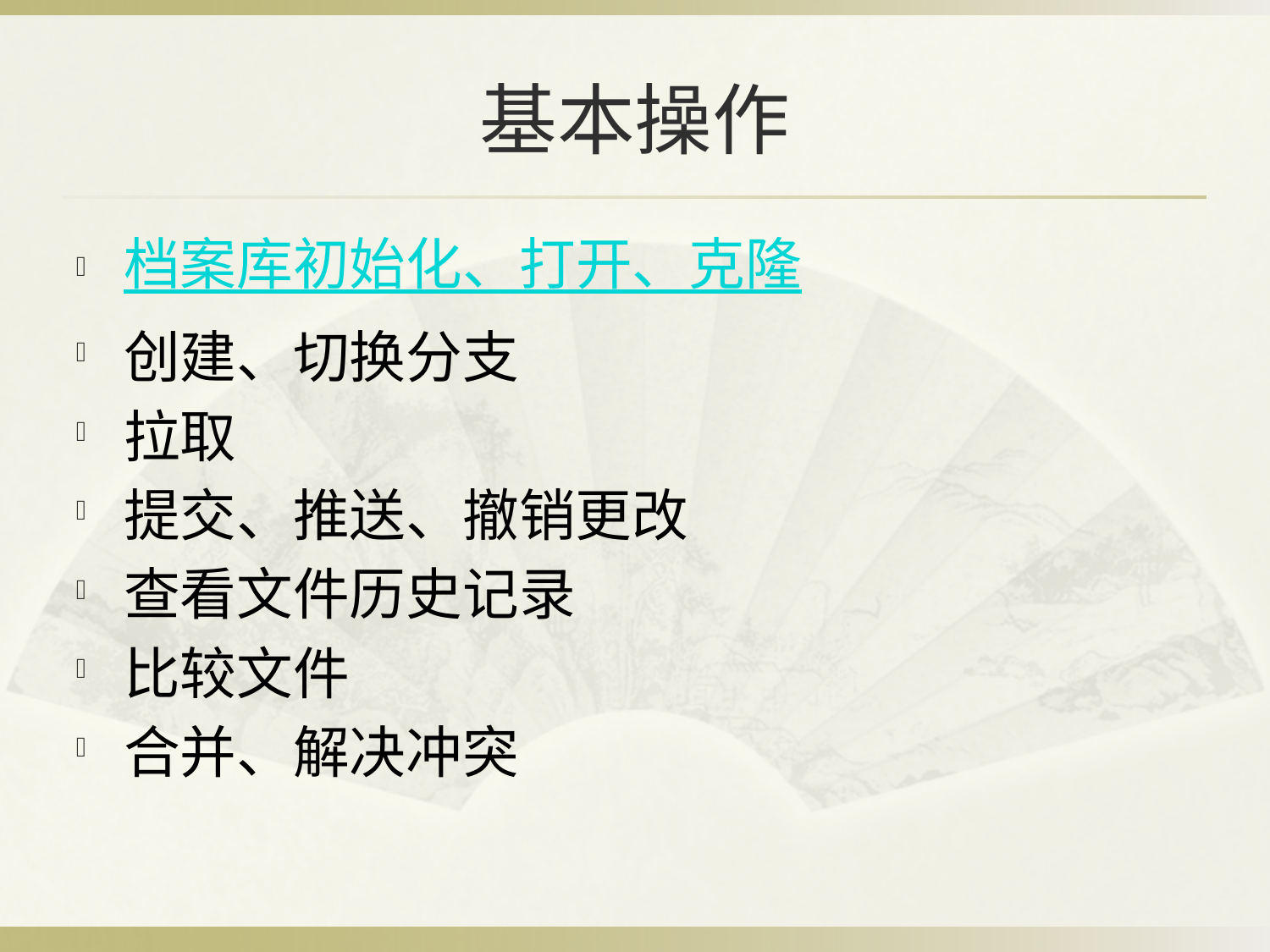

# 基本操作
档案库初始化、打开、克隆
创建、切换分支
拉取
提交、推送、撤销更改
查看文件历史记录
比较文件
合并、解决冲突